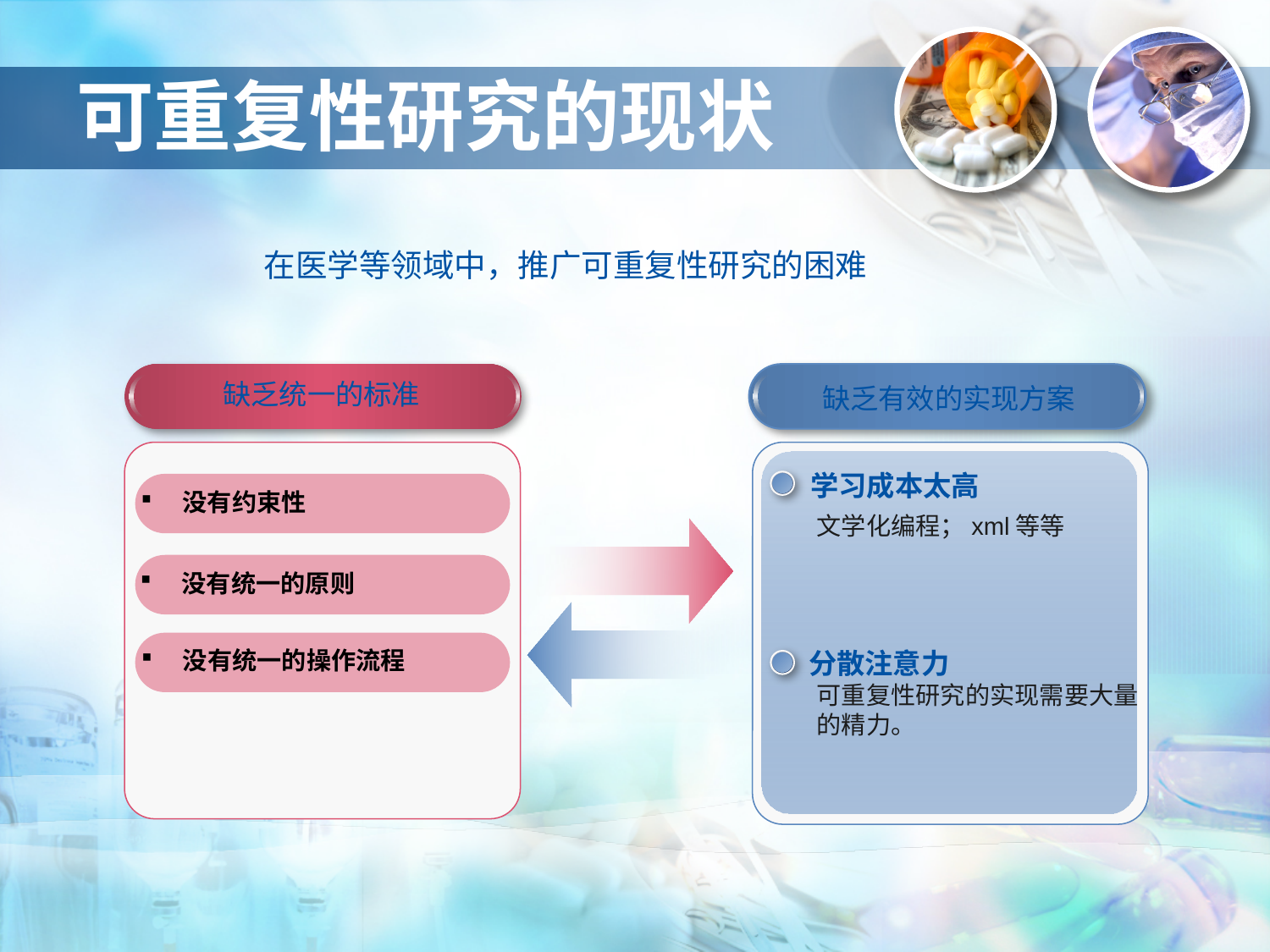

# 可重复性研究的现状
在医学等领域中，推广可重复性研究的困难

缺乏统一的标准
缺乏有效的实现方案

 学习成本太高

 没有约束性
文学化编程；xml等等

 没有统一的原则

 分散注意力
 没有统一的操作流程

可重复性研究的实现需要大量的精力。